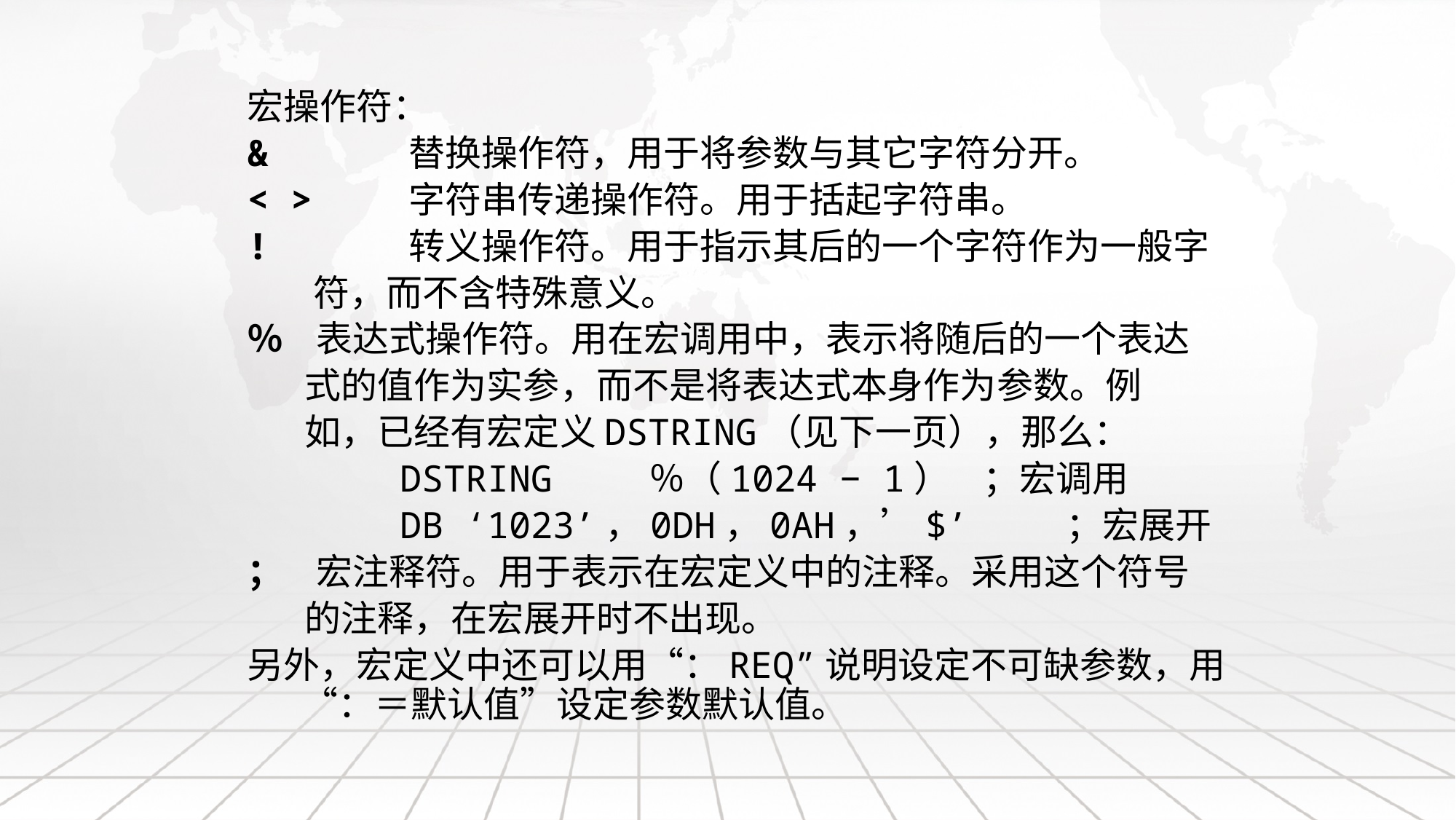

宏操作符：
&      替换操作符，用于将参数与其它字符分开。
< >    字符串传递操作符。用于括起字符串。
!      转义操作符。用于指示其后的一个字符作为一般字
       符，而不含特殊意义。
％    表达式操作符。用在宏调用中，表示将随后的一个表达
      式的值作为实参，而不是将表达式本身作为参数。例
      如，已经有宏定义DSTRING（见下一页），那么：
       DSTRING    ％（1024 − 1）    ；宏调用
       DB ‘1023’，0DH，0AH，’$’ 	；宏展开
；    宏注释符。用于表示在宏定义中的注释。采用这个符号
      的注释，在宏展开时不出现。
另外，宏定义中还可以用“：REQ”说明设定不可缺参数，用“：＝默认值”设定参数默认值。